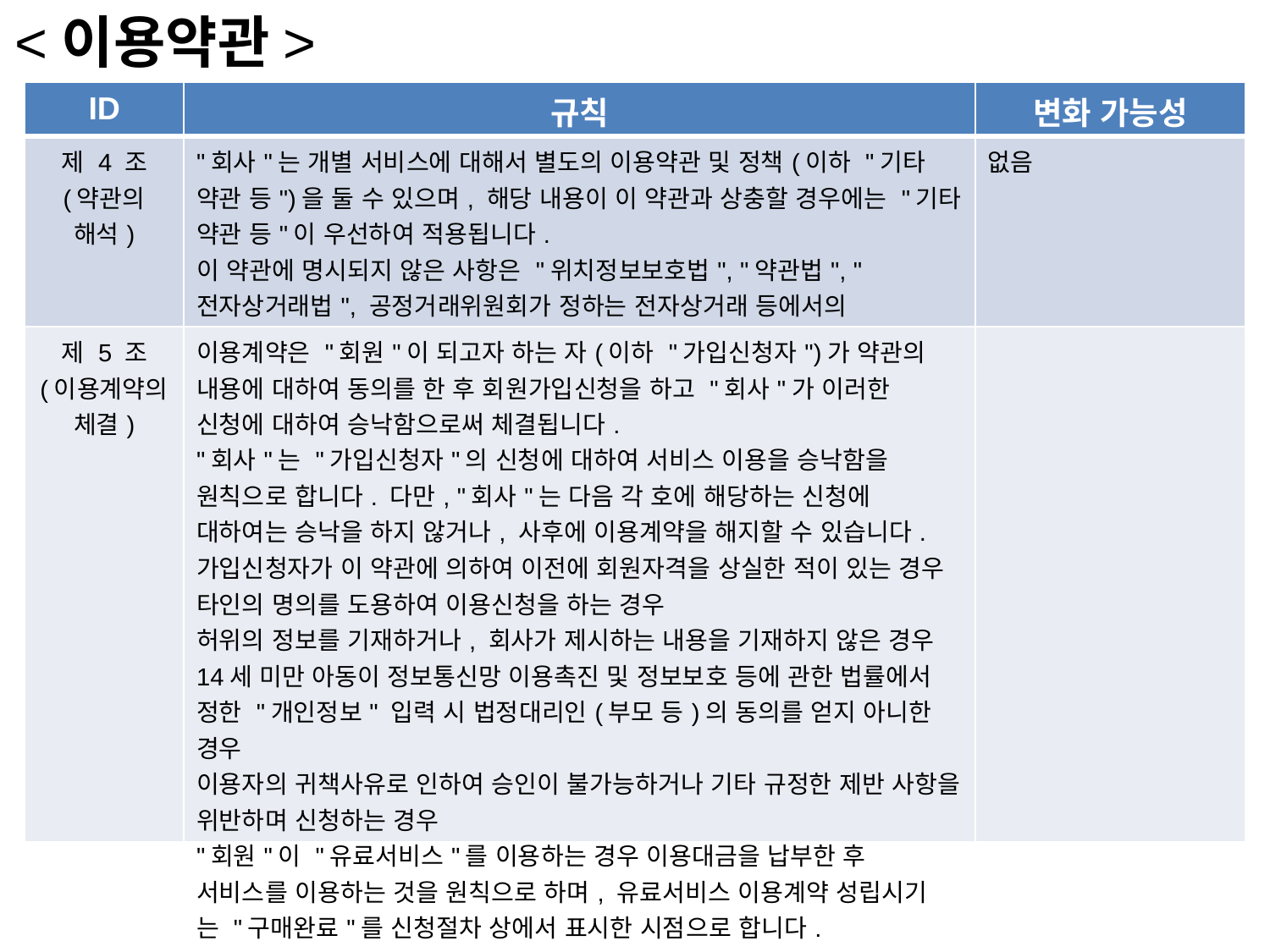

<이용약관>
| ID | 규칙 | 변화 가능성 |
| --- | --- | --- |
| 제 4 조 (약관의 해석) | "회사"는 개별 서비스에 대해서 별도의 이용약관 및 정책(이하 "기타 약관 등")을 둘 수 있으며, 해당 내용이 이 약관과 상충할 경우에는 "기타 약관 등"이 우선하여 적용됩니다. 이 약관에 명시되지 않은 사항은 "위치정보보호법", "약관법", "전자상거래법", 공정거래위원회가 정하는 전자상거래 등에서의 소비자보호지침 및 관계 법령 또는 상관례에 따릅니다. | 없음 |
| 제 5 조 (이용계약의 체결) | 이용계약은 "회원"이 되고자 하는 자(이하 "가입신청자")가 약관의 내용에 대하여 동의를 한 후 회원가입신청을 하고 "회사"가 이러한 신청에 대하여 승낙함으로써 체결됩니다. "회사"는 "가입신청자"의 신청에 대하여 서비스 이용을 승낙함을 원칙으로 합니다. 다만, "회사"는 다음 각 호에 해당하는 신청에 대하여는 승낙을 하지 않거나, 사후에 이용계약을 해지할 수 있습니다. 가입신청자가 이 약관에 의하여 이전에 회원자격을 상실한 적이 있는 경우 타인의 명의를 도용하여 이용신청을 하는 경우 허위의 정보를 기재하거나, 회사가 제시하는 내용을 기재하지 않은 경우 14세 미만 아동이 정보통신망 이용촉진 및 정보보호 등에 관한 법률에서 정한 "개인정보" 입력 시 법정대리인(부모 등)의 동의를 얻지 아니한 경우 이용자의 귀책사유로 인하여 승인이 불가능하거나 기타 규정한 제반 사항을 위반하며 신청하는 경우 "회원"이 "유료서비스"를 이용하는 경우 이용대금을 납부한 후 서비스를 이용하는 것을 원칙으로 하며, 유료서비스 이용계약 성립시기는 "구매완료"를 신청절차 상에서 표시한 시점으로 합니다. |  |